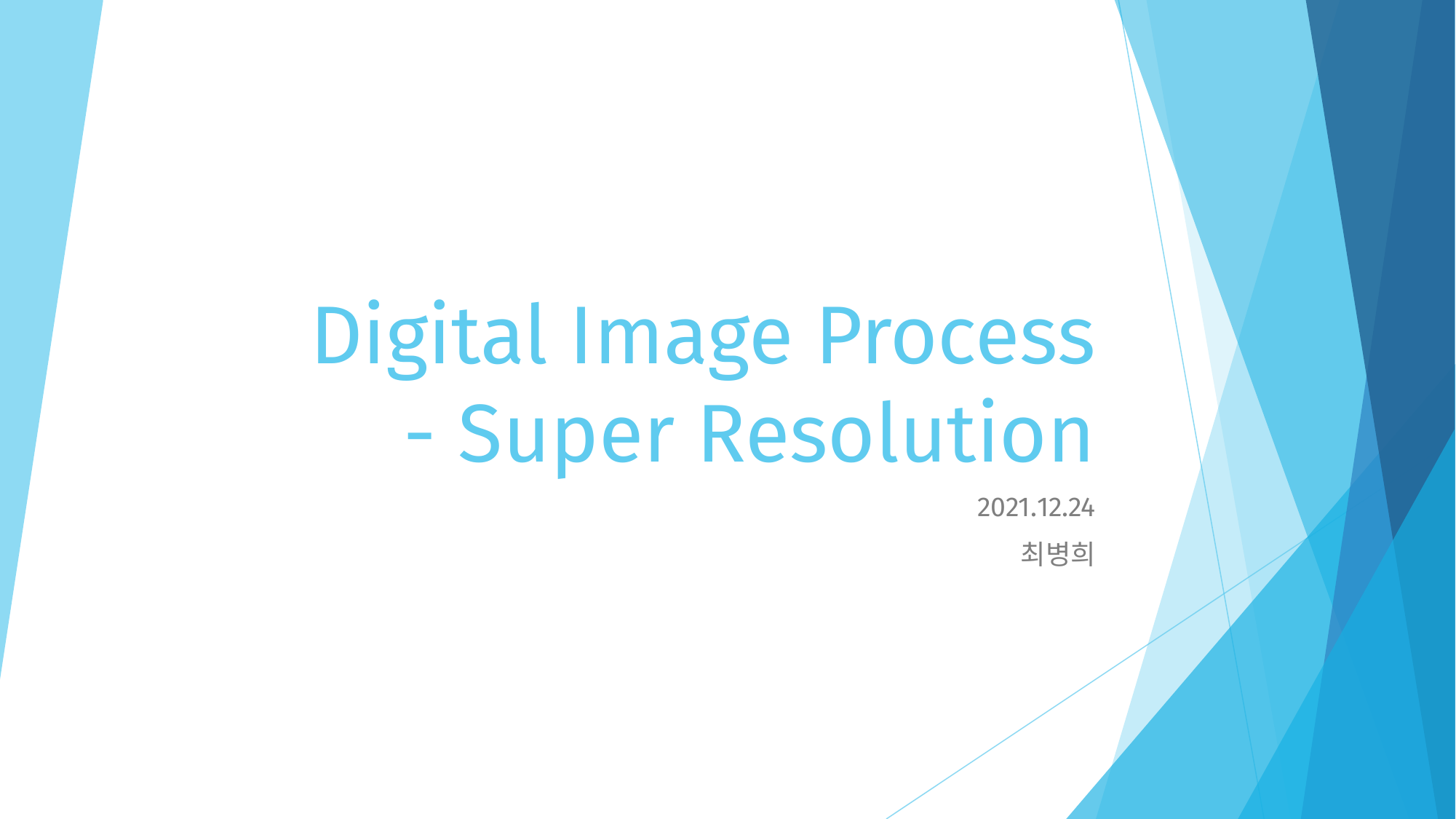

# Digital Image Process - Super Resolution
2021.12.24
최병희